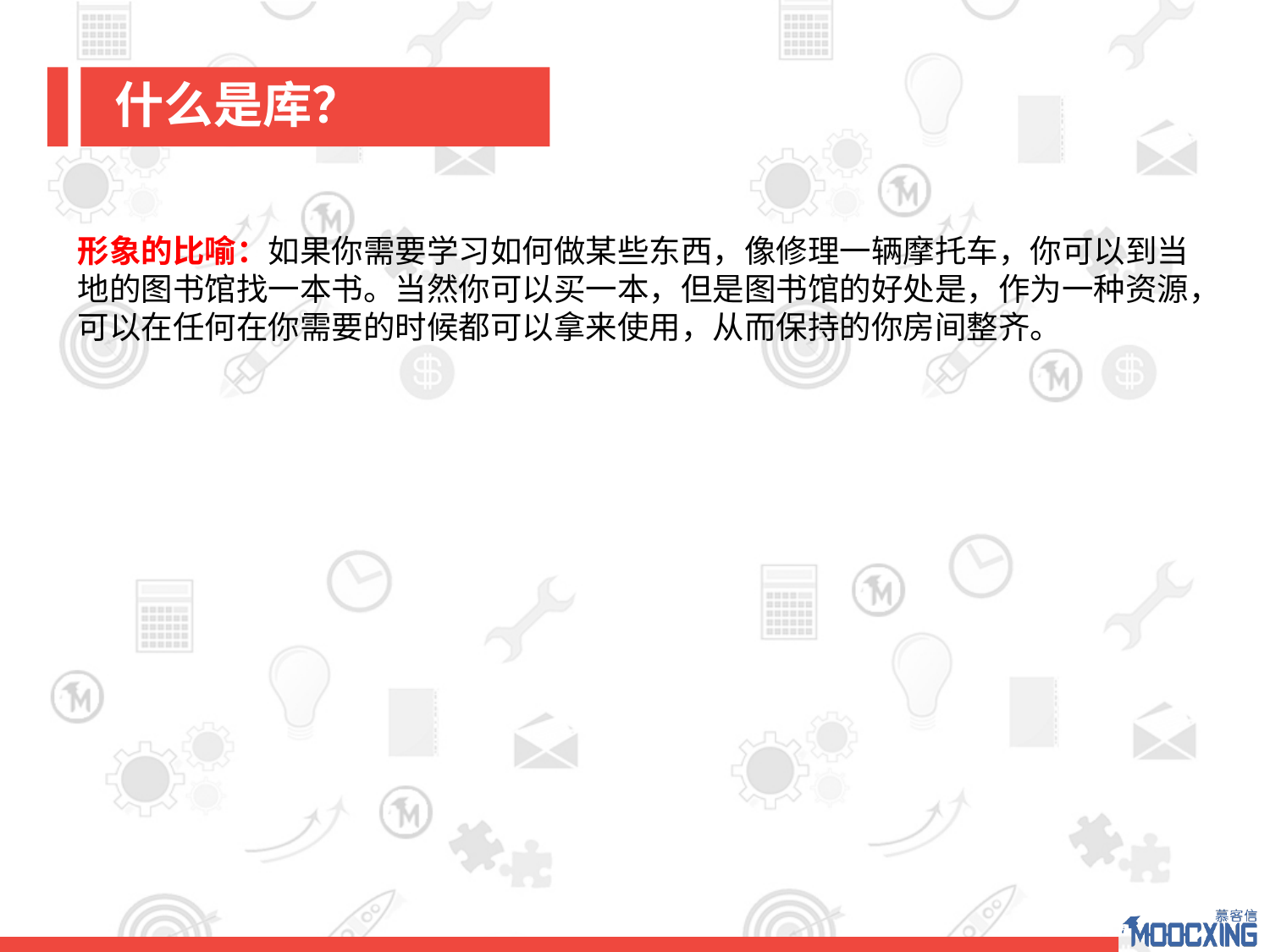

# 什么是库？
形象的比喻：如果你需要学习如何做某些东西，像修理一辆摩托车，你可以到当地的图书馆找一本书。当然你可以买一本，但是图书馆的好处是，作为一种资源，可以在任何在你需要的时候都可以拿来使用，从而保持的你房间整齐。